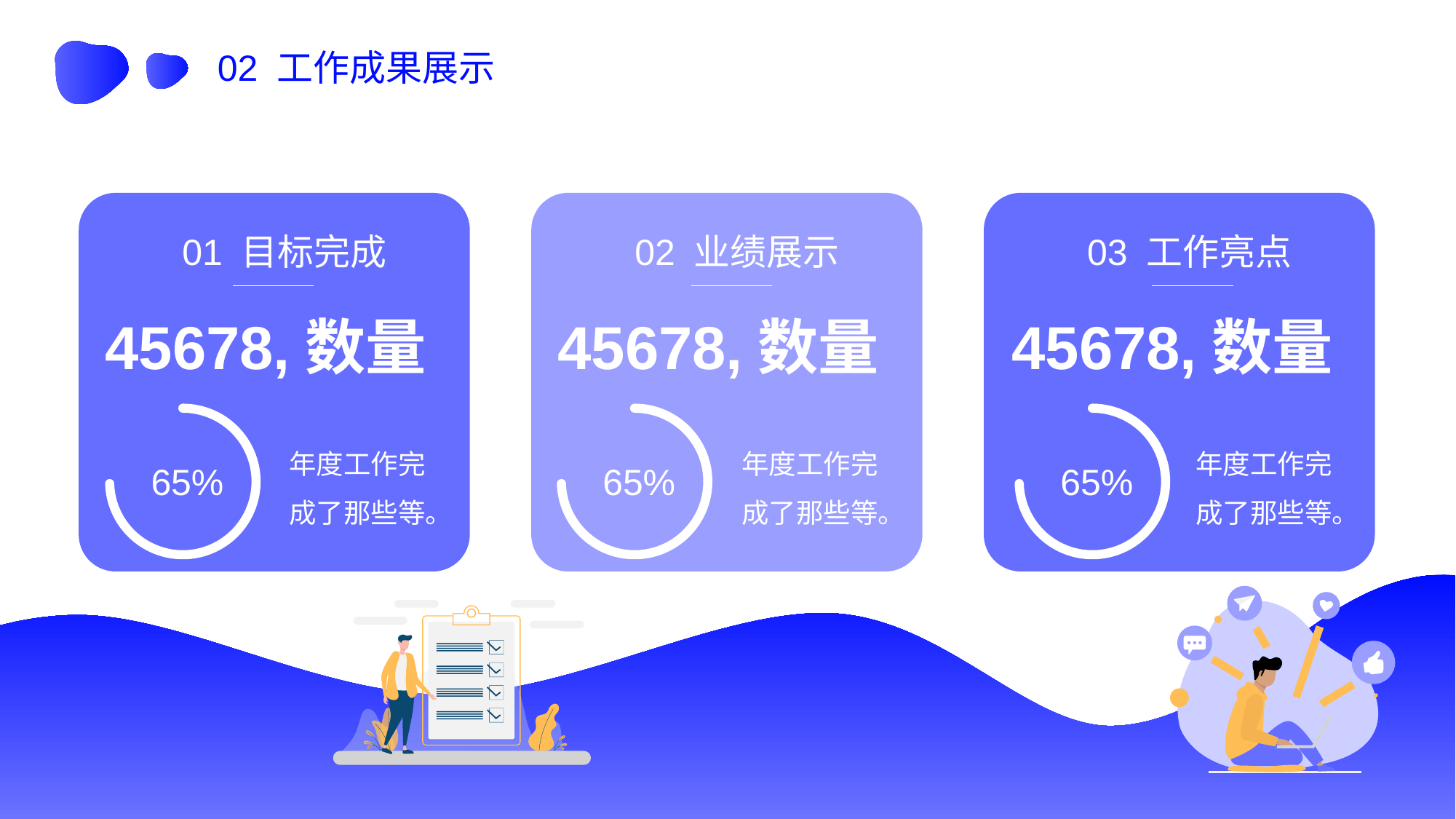

02 工作成果展示

01 目标完成
02 业绩展示
03 工作亮点
45678,数量
45678,数量
45678,数量

年度工作完成了那些等。
年度工作完成了那些等。
年度工作完成了那些等。
65%
65%
65%